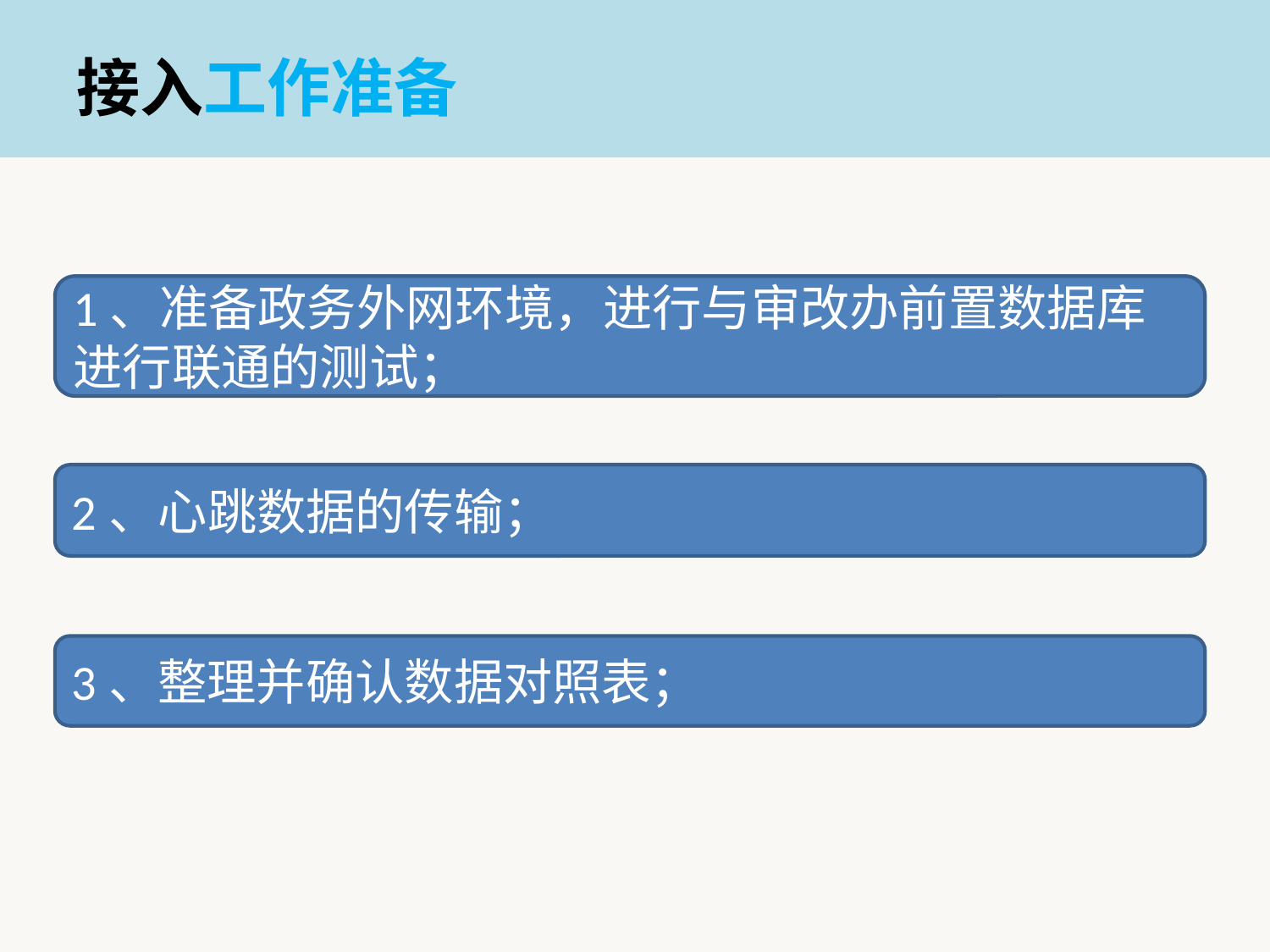

# 接入工作准备
1、准备政务外网环境，进行与审改办前置数据库进行联通的测试；
2、心跳数据的传输；
3、整理并确认数据对照表；